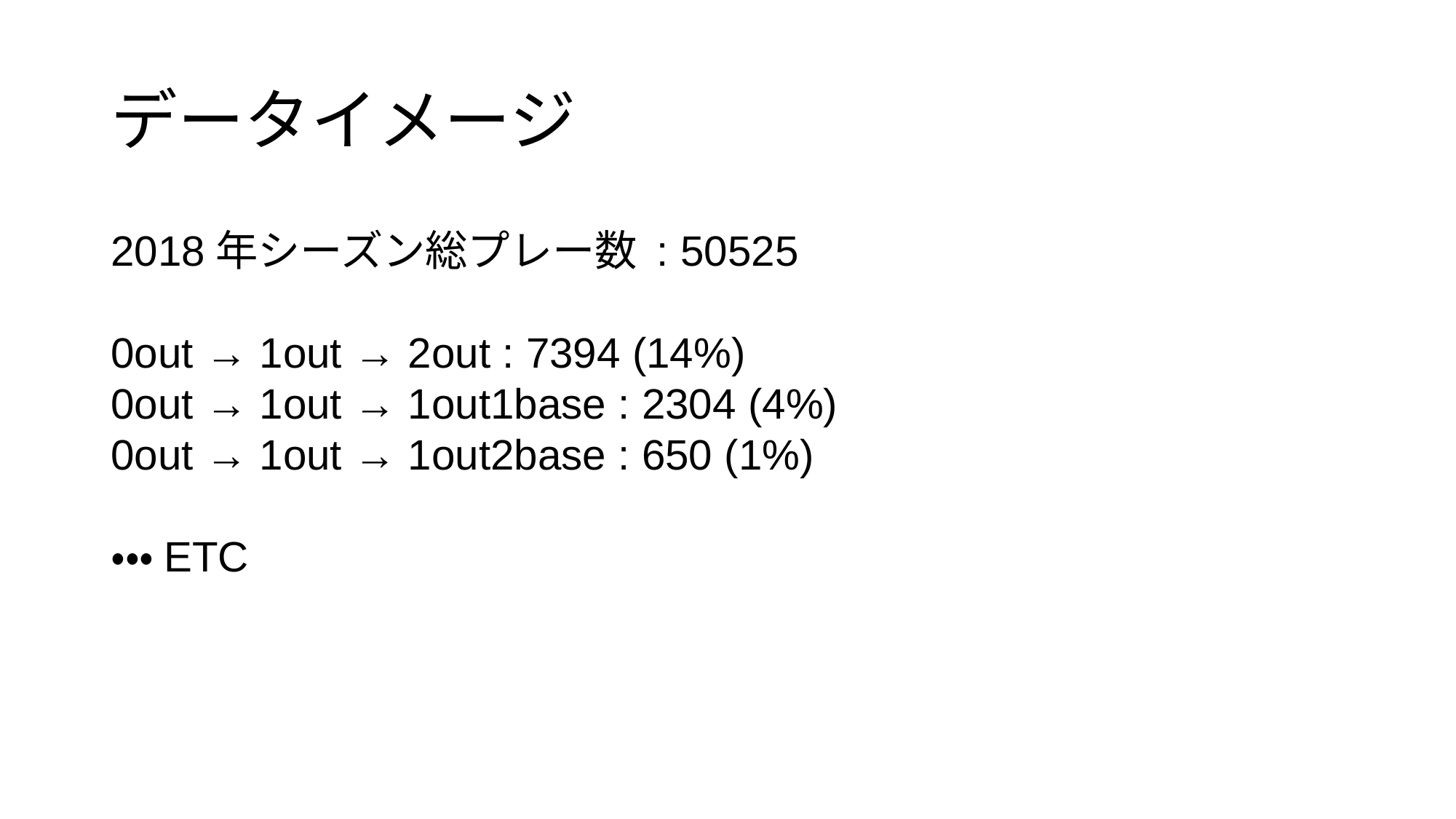

# データイメージ
2018年シーズン総プレー数 : 50525

0out → 1out → 2out : 7394 (14%)
0out → 1out → 1out1base : 2304 (4%)
0out → 1out → 1out2base : 650 (1%)

・・・ETC